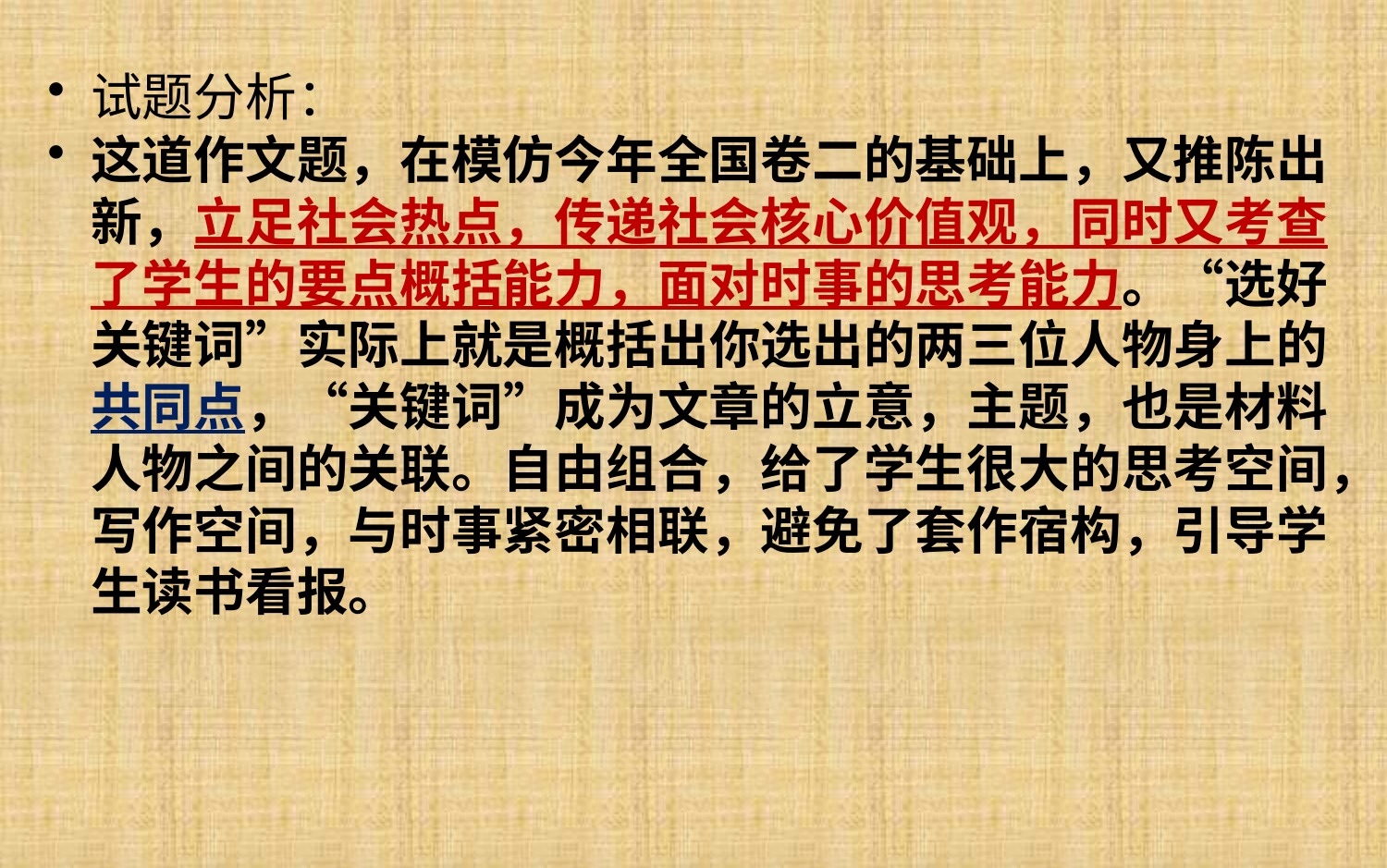

#
试题分析：
这道作文题，在模仿今年全国卷二的基础上，又推陈出新，立足社会热点，传递社会核心价值观，同时又考查了学生的要点概括能力，面对时事的思考能力。“选好关键词”实际上就是概括出你选出的两三位人物身上的共同点，“关键词”成为文章的立意，主题，也是材料人物之间的关联。自由组合，给了学生很大的思考空间，写作空间，与时事紧密相联，避免了套作宿构，引导学生读书看报。